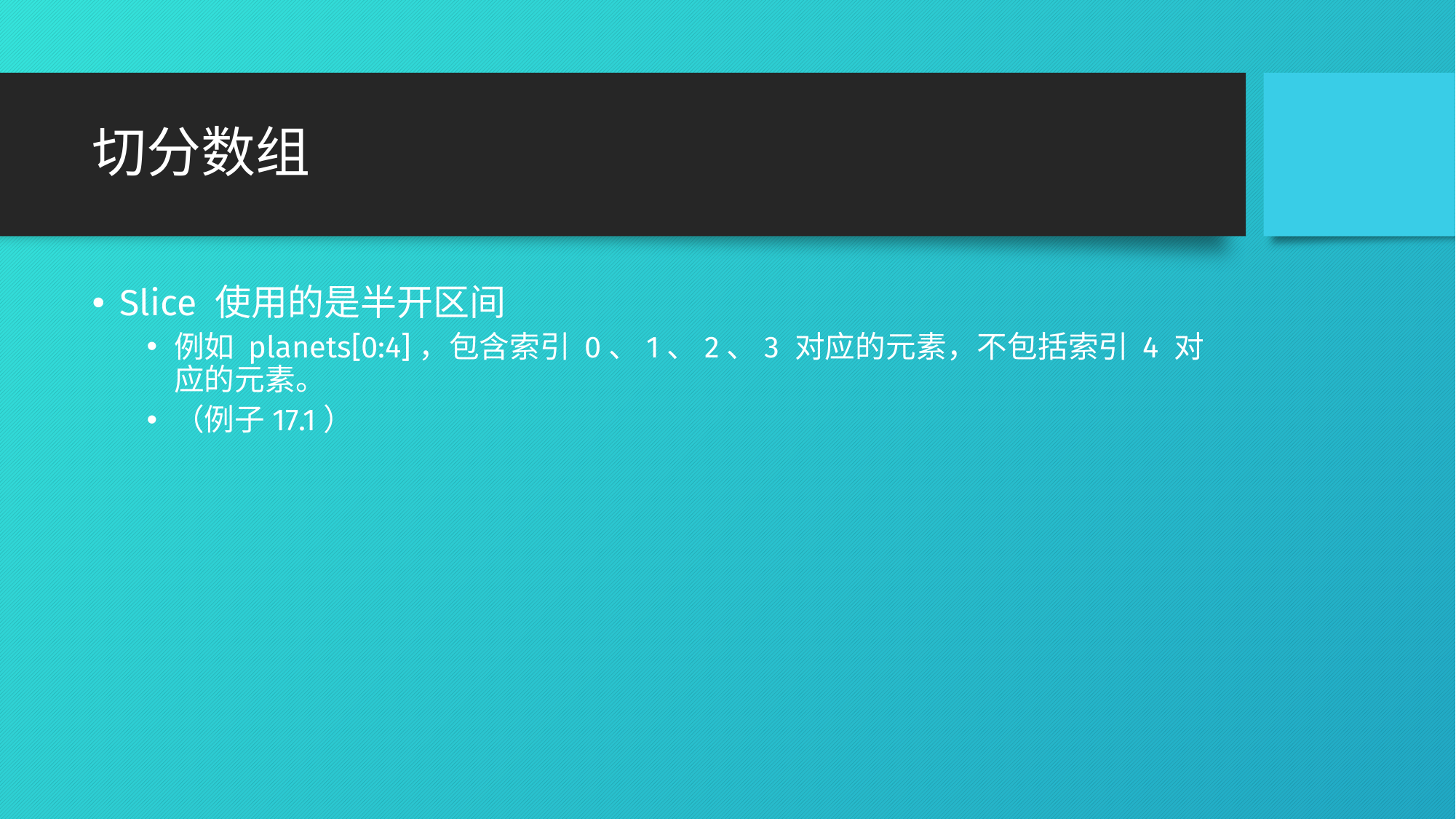

# 切分数组
Slice 使用的是半开区间
例如 planets[0:4]，包含索引 0、1、2、3 对应的元素，不包括索引 4 对应的元素。
（例子17.1）